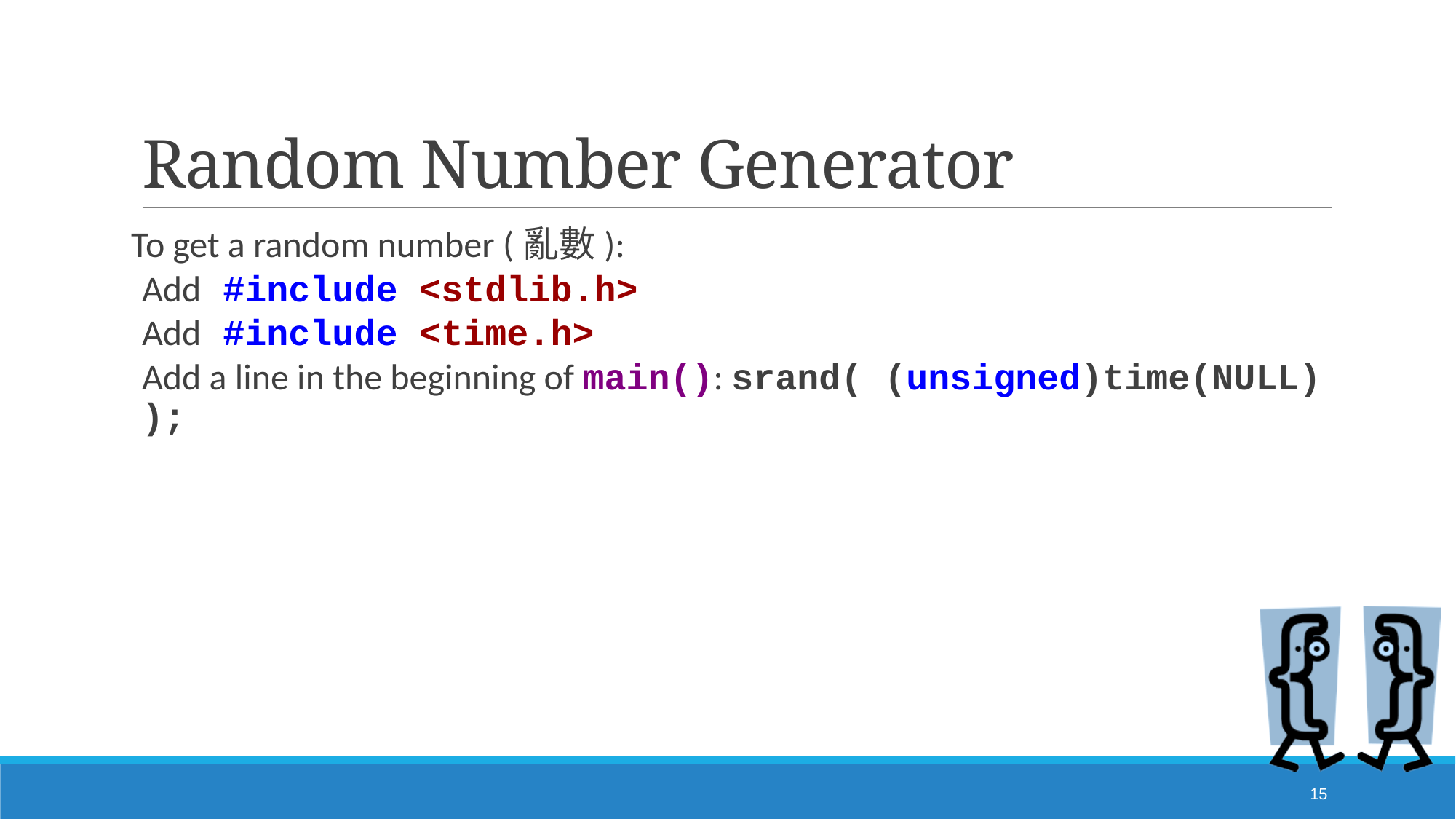

# Random Number Generator
To get a random number (亂數):
Add #include <stdlib.h>
Add #include <time.h>
Add a line in the beginning of main(): srand( (unsigned)time(NULL) );
15